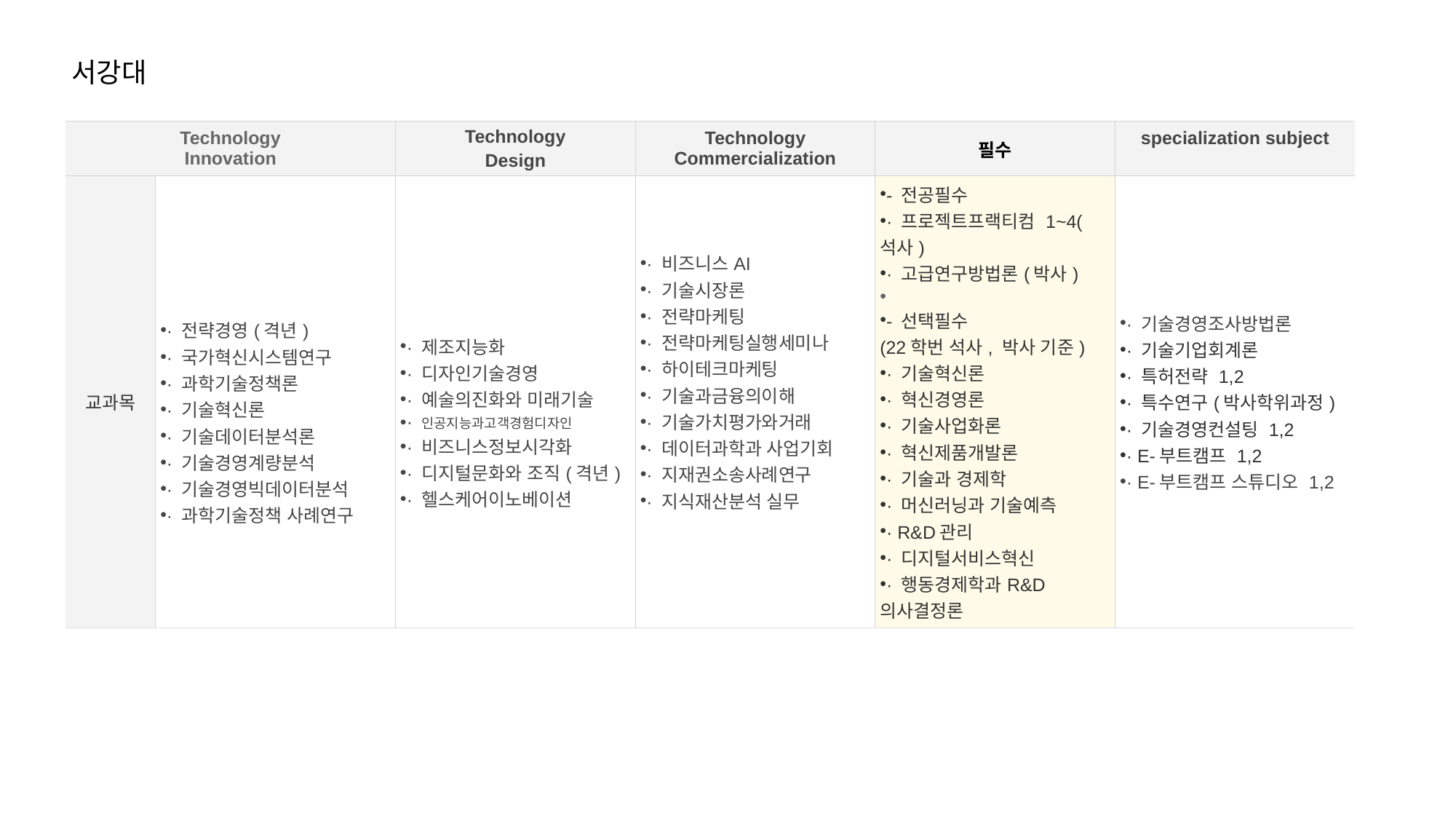

서강대
| Technology Innovation |  | ﻿Technology Design | Technology Commercialization | 필수 | specialization subject |
| --- | --- | --- | --- | --- | --- |
| 교과목 | · 전략경영(격년) · 국가혁신시스템연구 · 과학기술정책론 · 기술혁신론 · 기술데이터분석론 · 기술경영계량분석 · 기술경영빅데이터분석 · 과학기술정책 사례연구 | · 제조지능화 · 디자인기술경영 · 예술의진화와 미래기술 · 인공지능과고객경험디자인 · 비즈니스정보시각화 · 디지털문화와 조직(격년)  · 헬스케어이노베이션 | · 비즈니스AI · 기술시장론 · 전략마케팅 · 전략마케팅실행세미나 · 하이테크마케팅 · 기술과금융의이해 · 기술가치평가와거래 · 데이터과학과 사업기회 · 지재권소송사례연구 · 지식재산분석 실무 | - 전공필수 · 프로젝트프랙티컴 1~4(석사) · 고급연구방법론(박사)   - 선택필수 (22학번 석사, 박사 기준) · 기술혁신론 · 혁신경영론 · 기술사업화론 · 혁신제품개발론 · 기술과 경제학 · 머신러닝과 기술예측 · R&D관리 · 디지털서비스혁신 · 행동경제학과R&D의사결정론 | · 기술경영조사방법론 · 기술기업회계론 · 특허전략 1,2 · 특수연구(박사학위과정) · 기술경영컨설팅 1,2 · E-부트캠프 1,2 · E-부트캠프 스튜디오 1,2 |